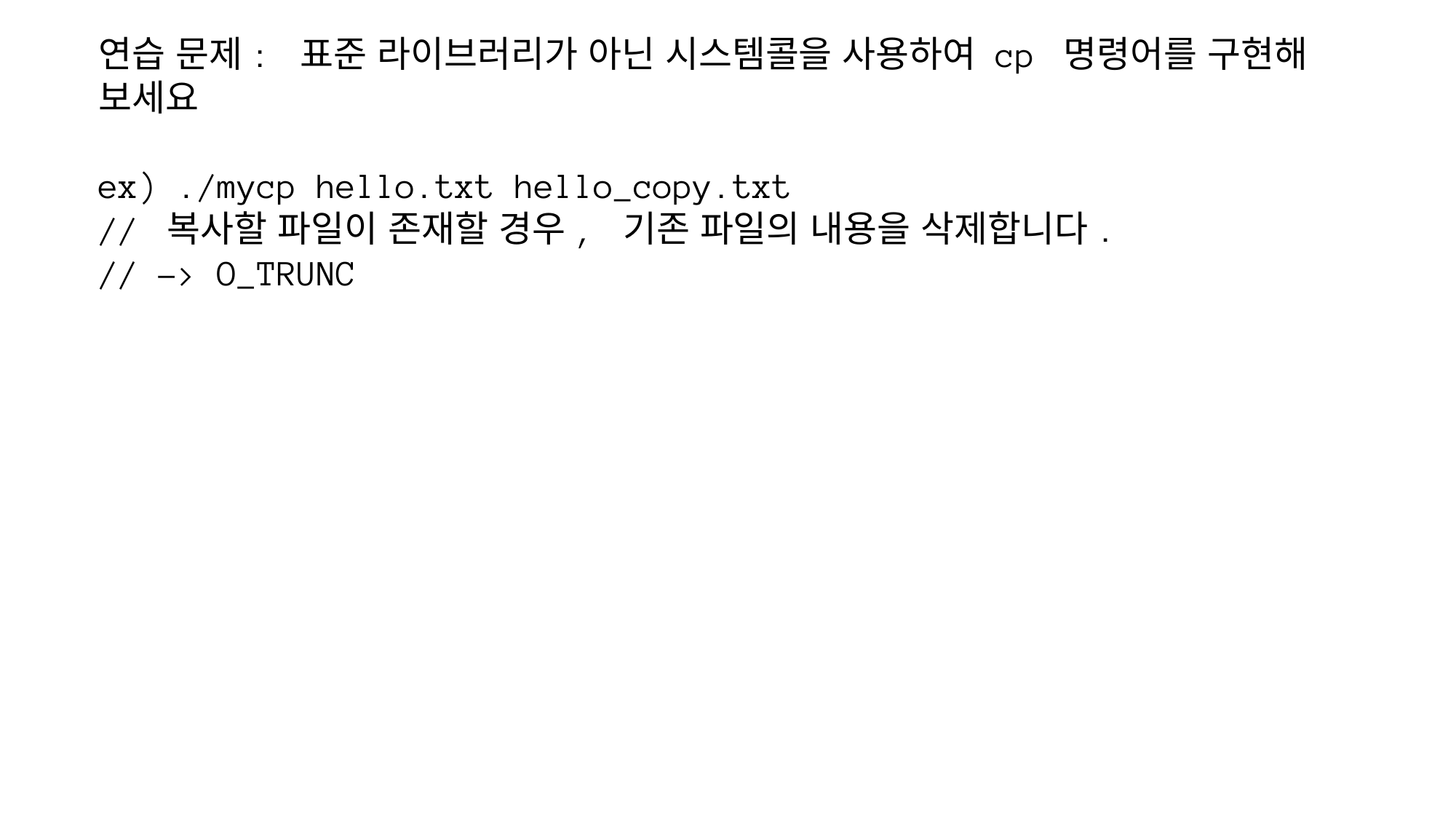

연습 문제: 표준 라이브러리가 아닌 시스템콜을 사용하여 cp 명령어를 구현해
보세요

ex) ./mycp hello.txt hello_copy.txt
// 복사할 파일이 존재할 경우, 기존 파일의 내용을 삭제합니다.
// -> O_TRUNC